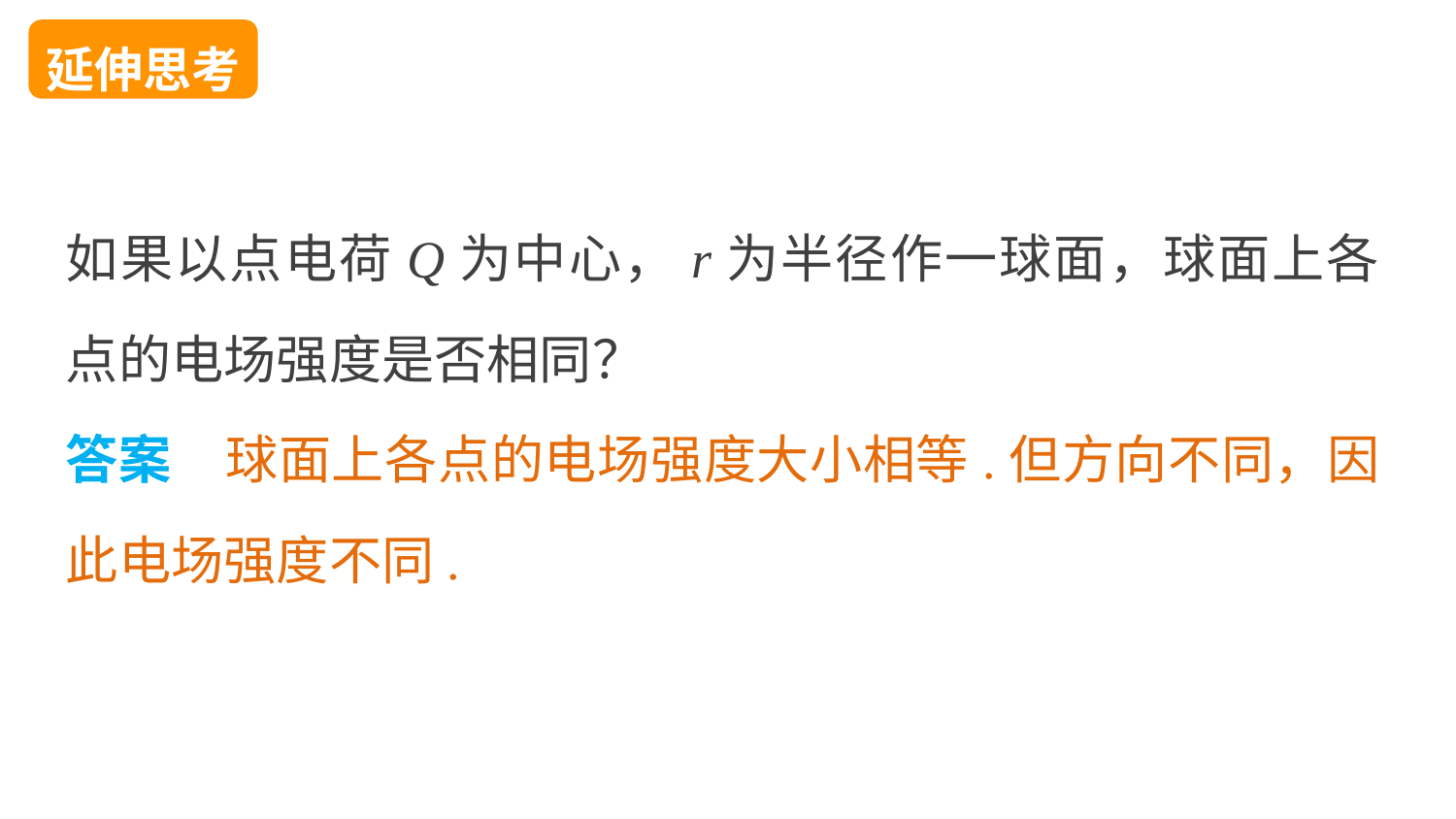

延伸思考
如果以点电荷Q为中心，r为半径作一球面，球面上各点的电场强度是否相同？
答案　球面上各点的电场强度大小相等.但方向不同，因此电场强度不同.